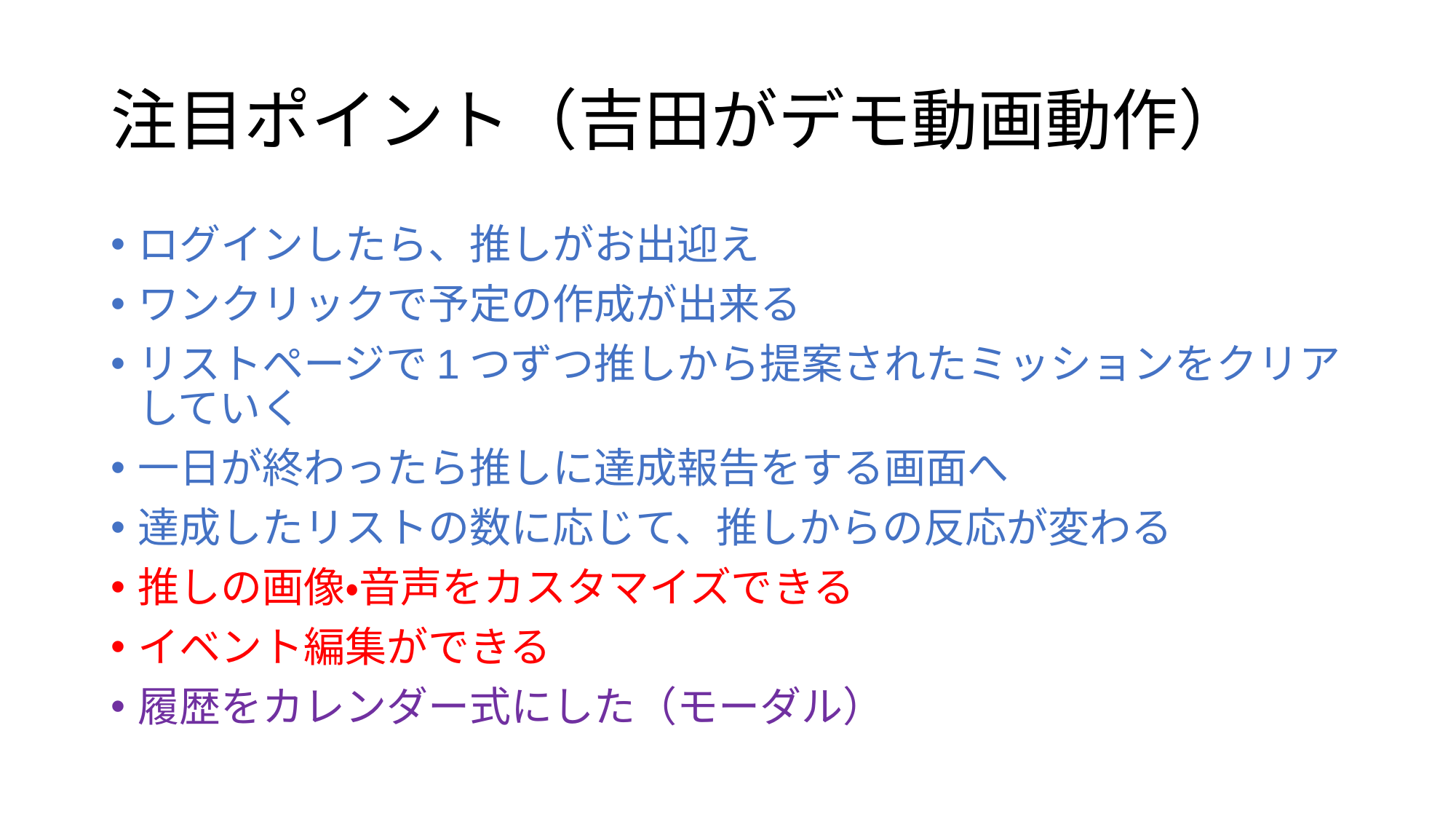

# 注目ポイント（吉田がデモ動画動作）
ログインしたら、推しがお出迎え
ワンクリックで予定の作成が出来る
リストページで1つずつ推しから提案されたミッションをクリアしていく
一日が終わったら推しに達成報告をする画面へ
達成したリストの数に応じて、推しからの反応が変わる
推しの画像・音声をカスタマイズできる
イベント編集ができる
履歴をカレンダー式にした（モーダル）